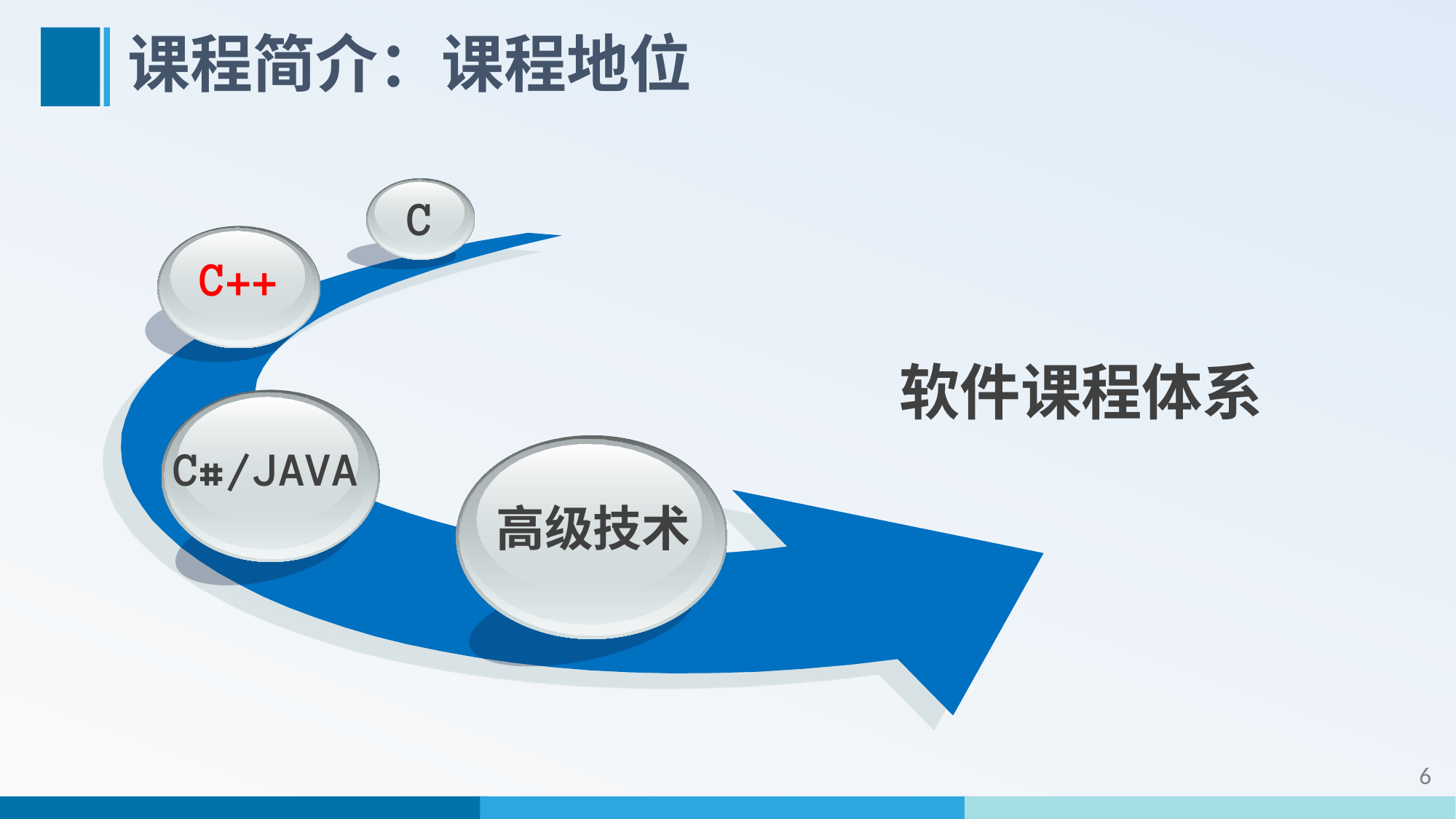

# 课程简介：课程地位

C

C++

软件课程体系

C#/JAVA

高级技术